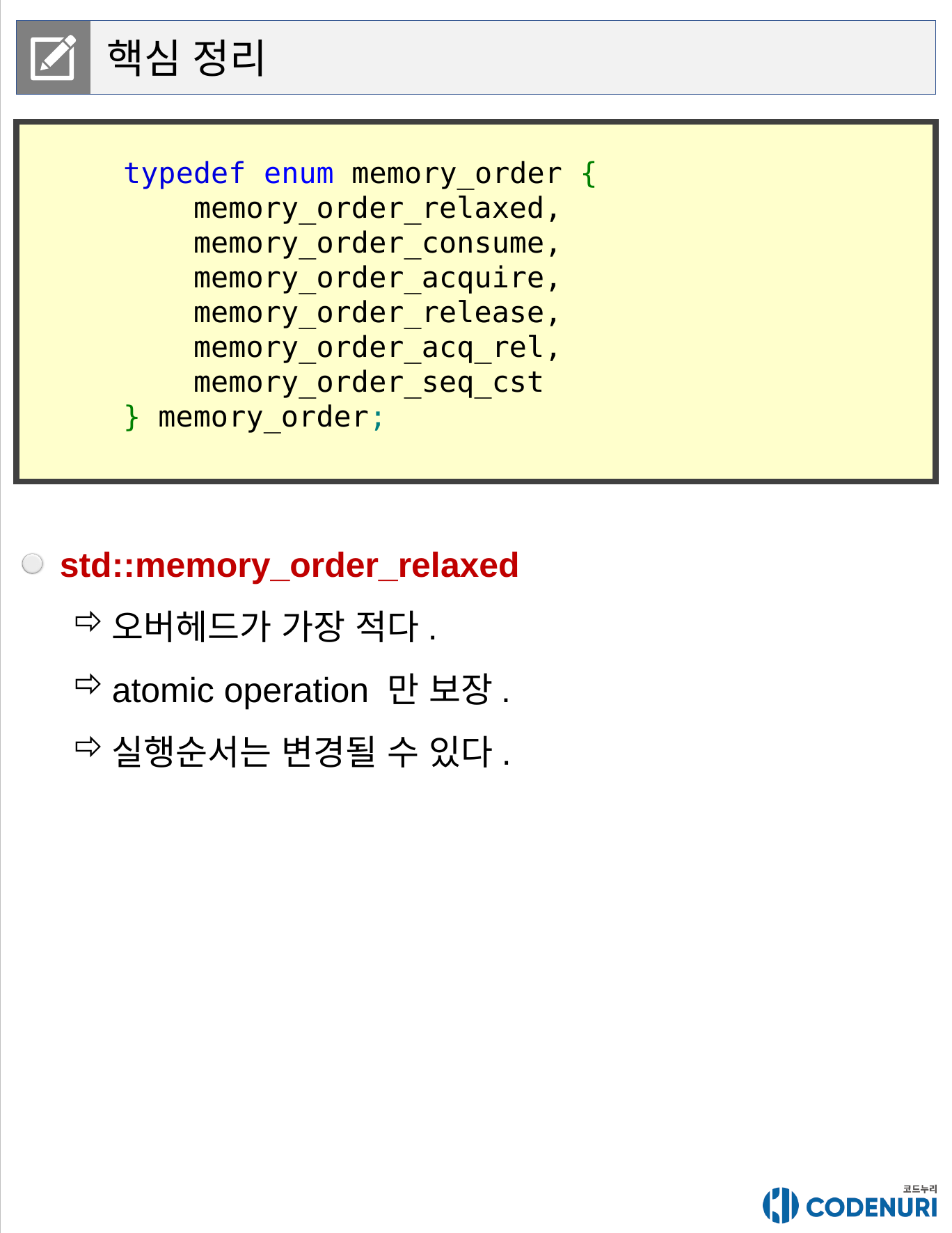

핵심 정리

typedef enum memory_order {
    memory_order_relaxed,
    memory_order_consume,
    memory_order_acquire,
    memory_order_release,
    memory_order_acq_rel,
    memory_order_seq_cst
} memory_order;
std::memory_order_relaxed
오버헤드가 가장 적다.
atomic operation 만 보장.
실행순서는 변경될 수 있다.